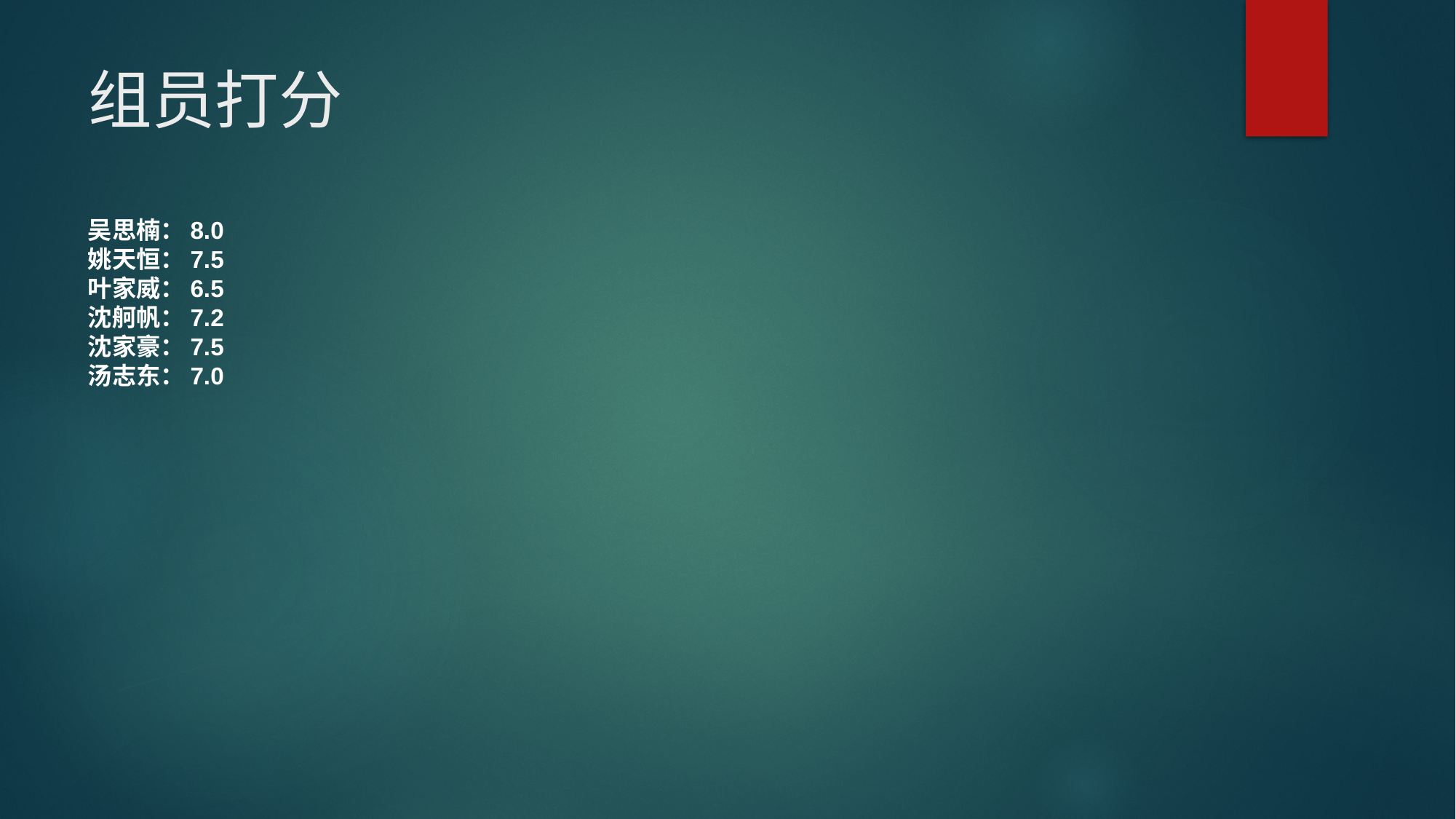

# 组员打分
吴思楠：8.0
姚天恒：7.5
叶家威：6.5
沈舸帆：7.2
沈家豪：7.5
汤志东：7.0